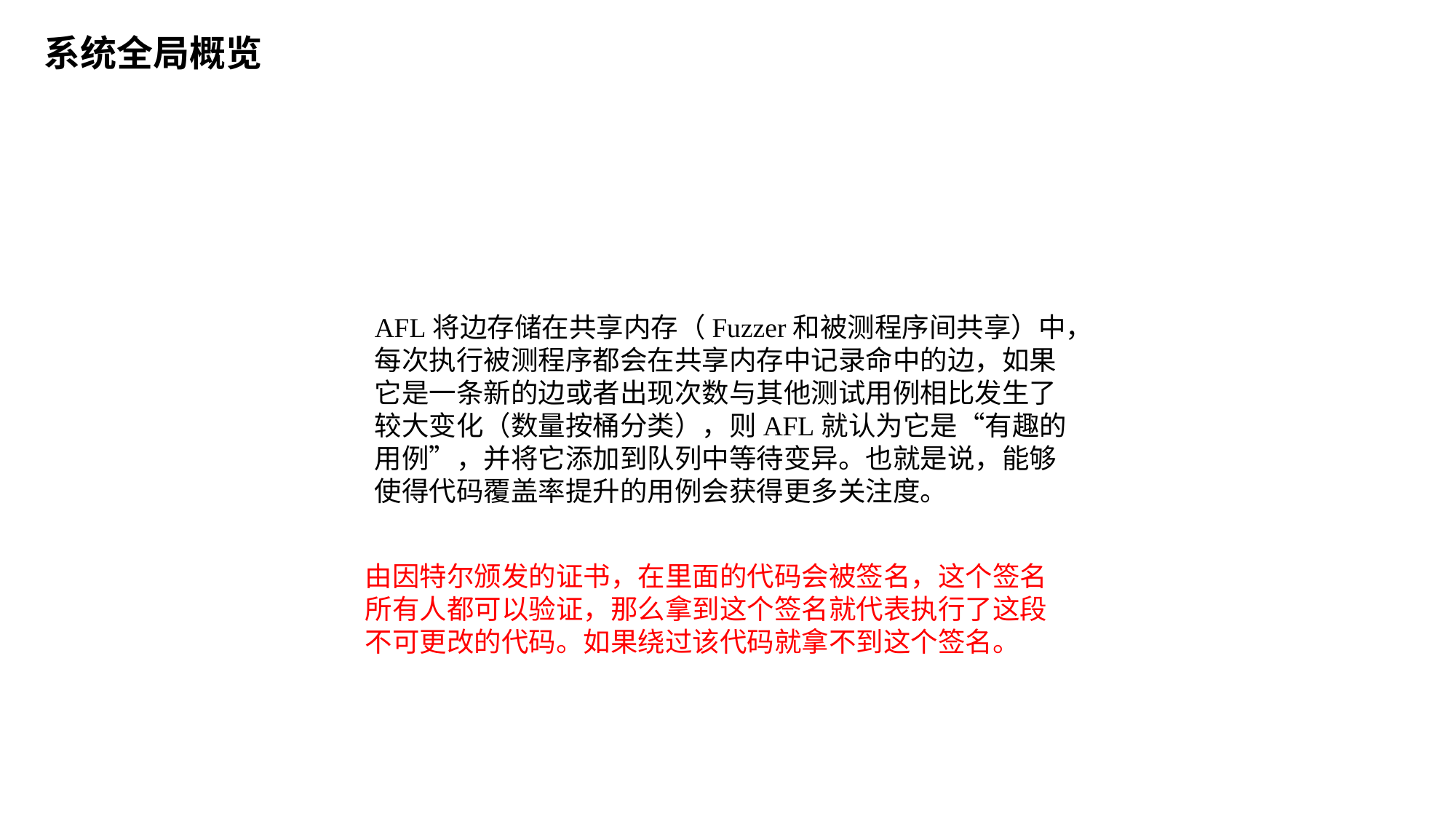

系统全局概览
AFL将边存储在共享内存（Fuzzer和被测程序间共享）中，每次执行被测程序都会在共享内存中记录命中的边，如果它是一条新的边或者出现次数与其他测试用例相比发生了较大变化（数量按桶分类），则AFL就认为它是“有趣的用例”，并将它添加到队列中等待变异。也就是说，能够使得代码覆盖率提升的用例会获得更多关注度。
由因特尔颁发的证书，在里面的代码会被签名，这个签名所有人都可以验证，那么拿到这个签名就代表执行了这段不可更改的代码。如果绕过该代码就拿不到这个签名。